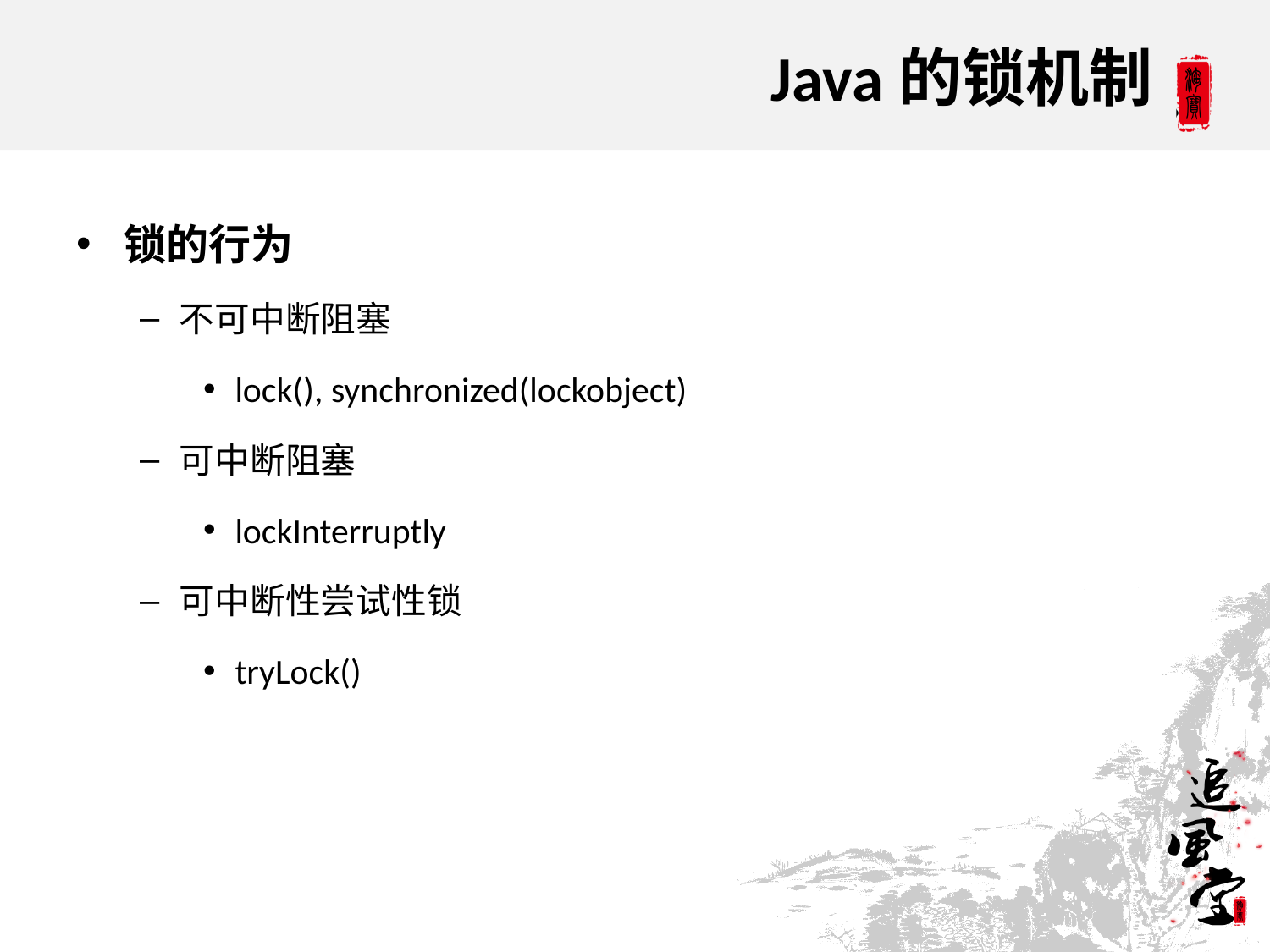

# Java的锁机制
锁的行为
不可中断阻塞
lock(), synchronized(lockobject)
可中断阻塞
lockInterruptly
可中断性尝试性锁
tryLock()